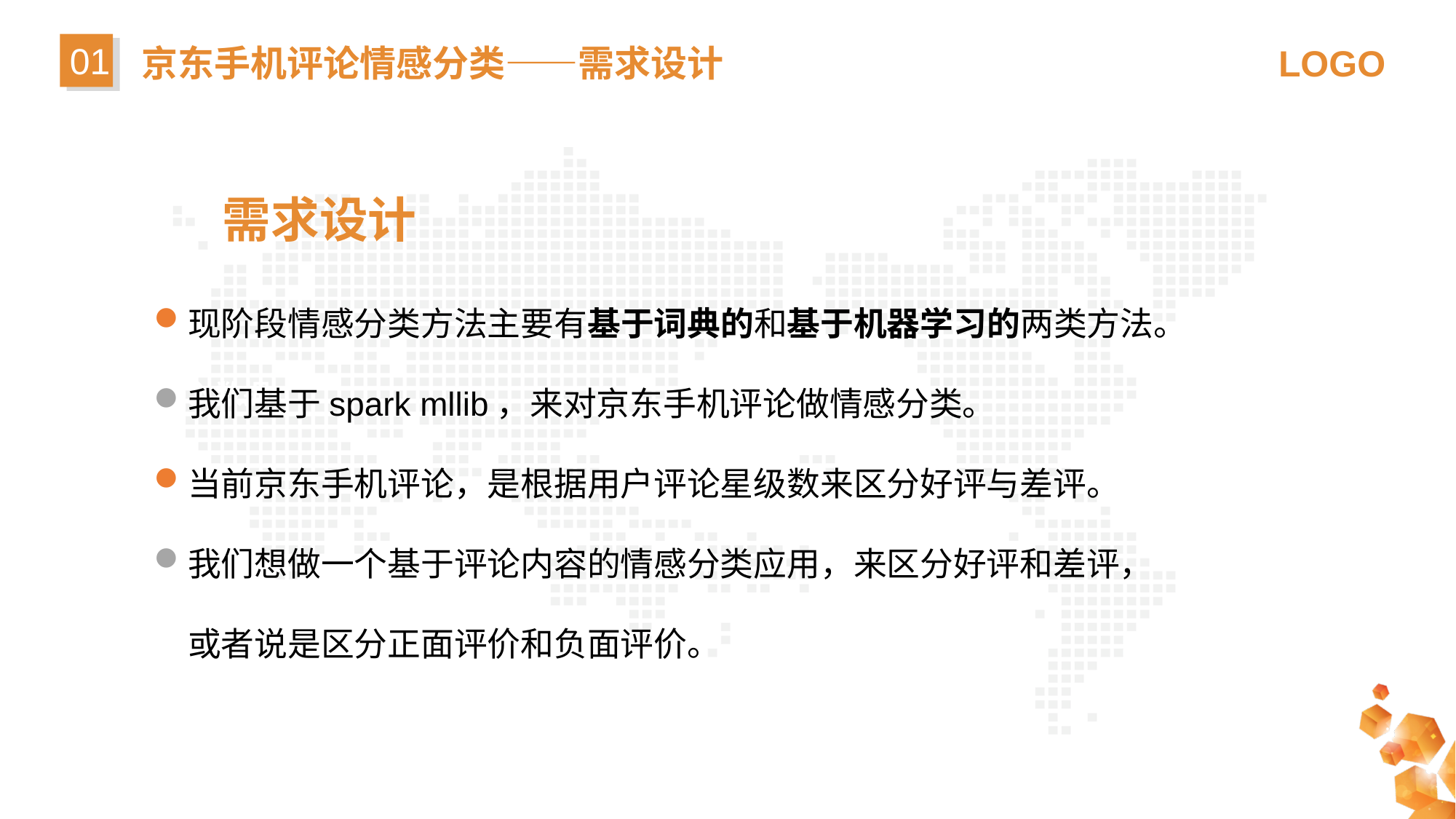

01

京东手机评论情感分类——需求设计
需求设计
现阶段情感分类方法主要有基于词典的和基于机器学习的两类方法。
我们基于spark mllib，来对京东手机评论做情感分类。
当前京东手机评论，是根据用户评论星级数来区分好评与差评。
我们想做一个基于评论内容的情感分类应用，来区分好评和差评，或者说是区分正面评价和负面评价。
写入数据
读取数据